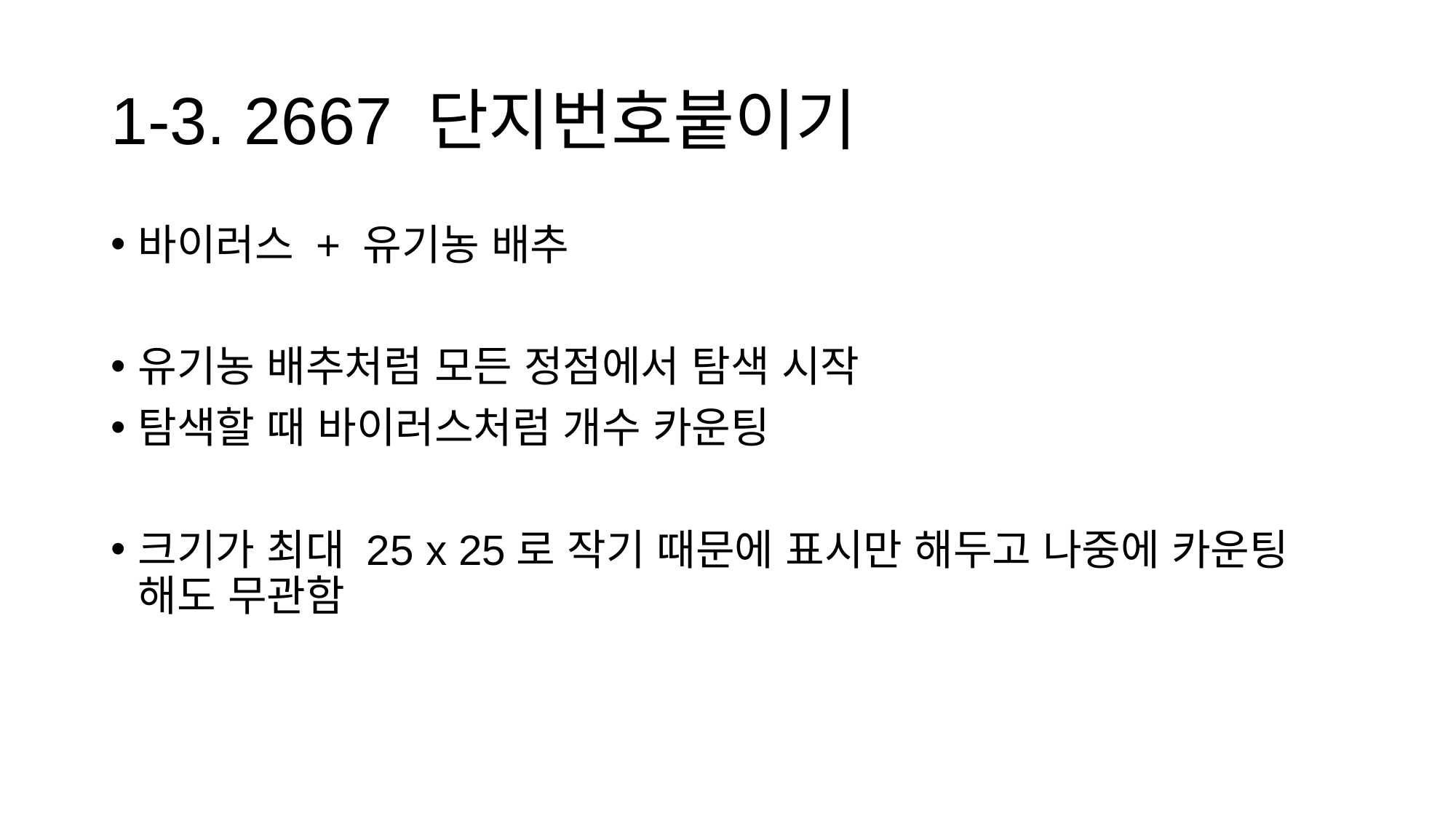

# 1-3. 2667 단지번호붙이기
바이러스 + 유기농 배추

유기농 배추처럼 모든 정점에서 탐색 시작
탐색할 때 바이러스처럼 개수 카운팅

크기가 최대 25 x 25로 작기 때문에 표시만 해두고 나중에 카운팅 해도 무관함